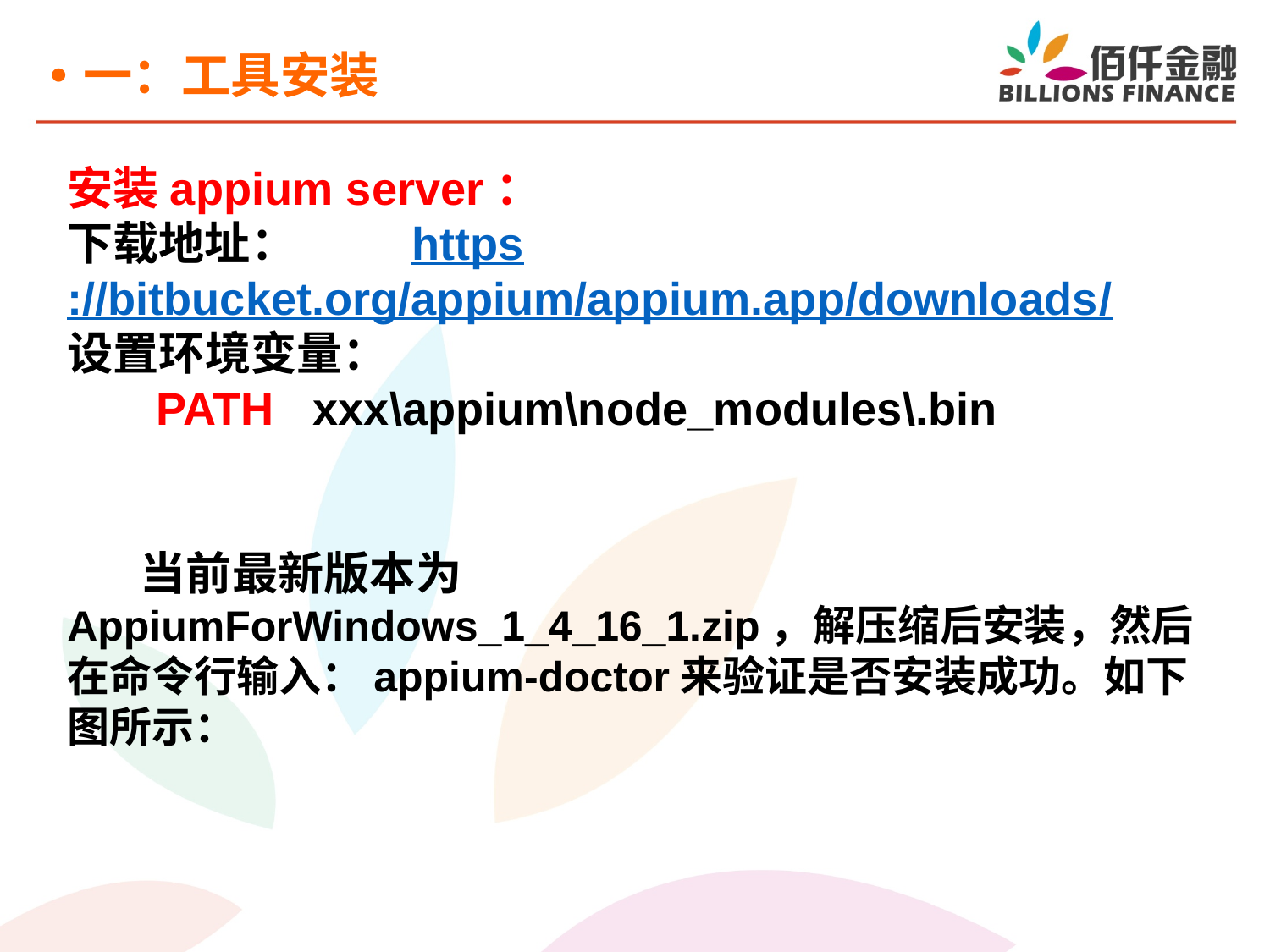

一：工具安装
安装appium server：
下载地址：          https://bitbucket.org/appium/appium.app/downloads/
设置环境变量：
       PATH   xxx\appium\node_modules\.bin

      当前最新版本为AppiumForWindows_1_4_16_1.zip，解压缩后安装，然后在命令行输入：appium-doctor来验证是否安装成功。如下图所示：